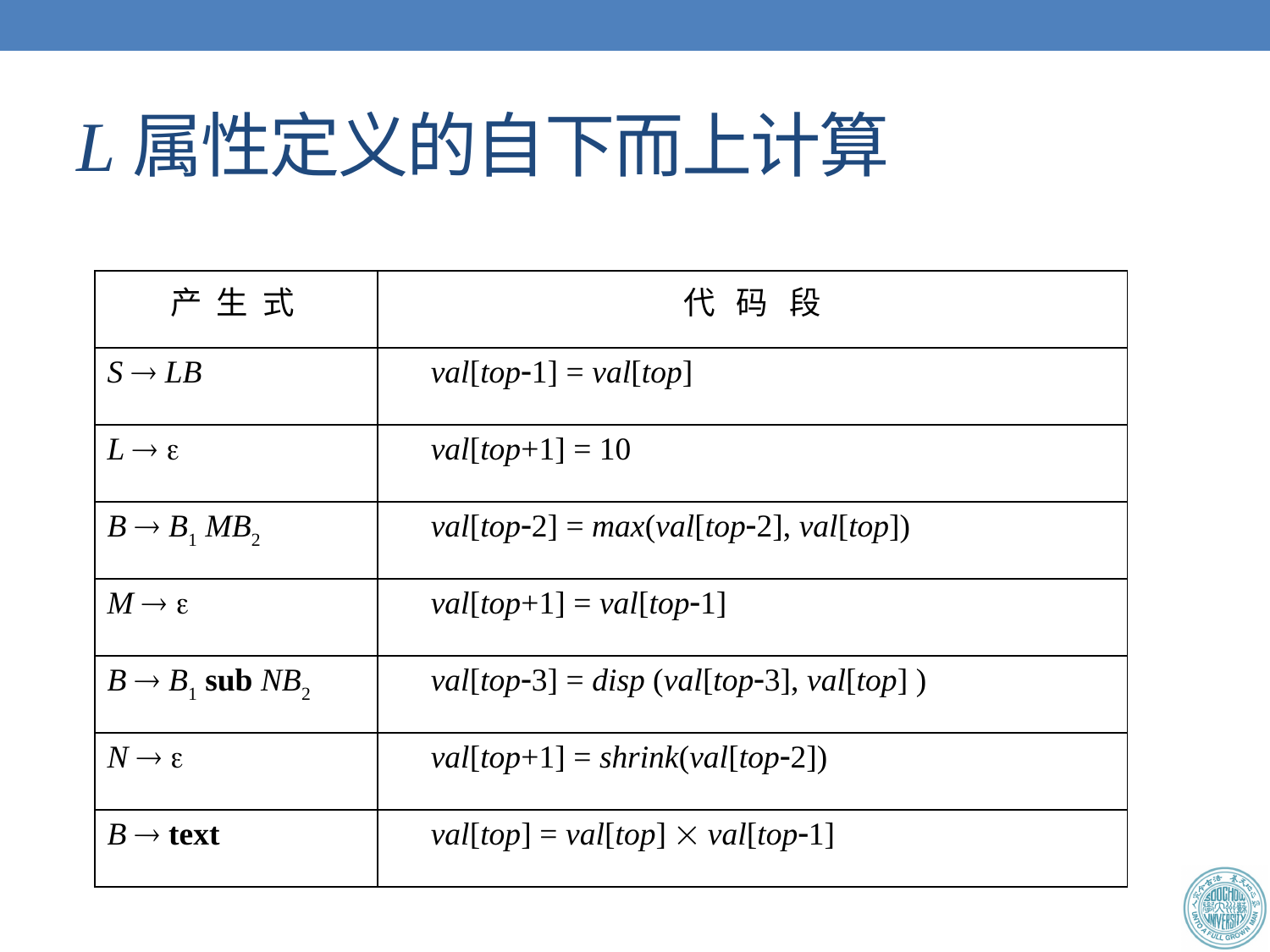

# L属性定义的自下而上计算

| 产 生 式 | 代 码 段 |
| --- | --- |
| S → LB | val[top−1] = val[top] |
| L → ε | val[top+1] = 10 |
| B → B1 MB2 | val[top−2] = max(val[top−2], val[top]) |
| M → ε | val[top+1] = val[top−1] |
| B → B1 sub NB2 | val[top−3] = disp (val[top−3], val[top] ) |
| N → ε | val[top+1] = shrink(val[top−2]) |
| B → text | val[top] = val[top] × val[top−1] |